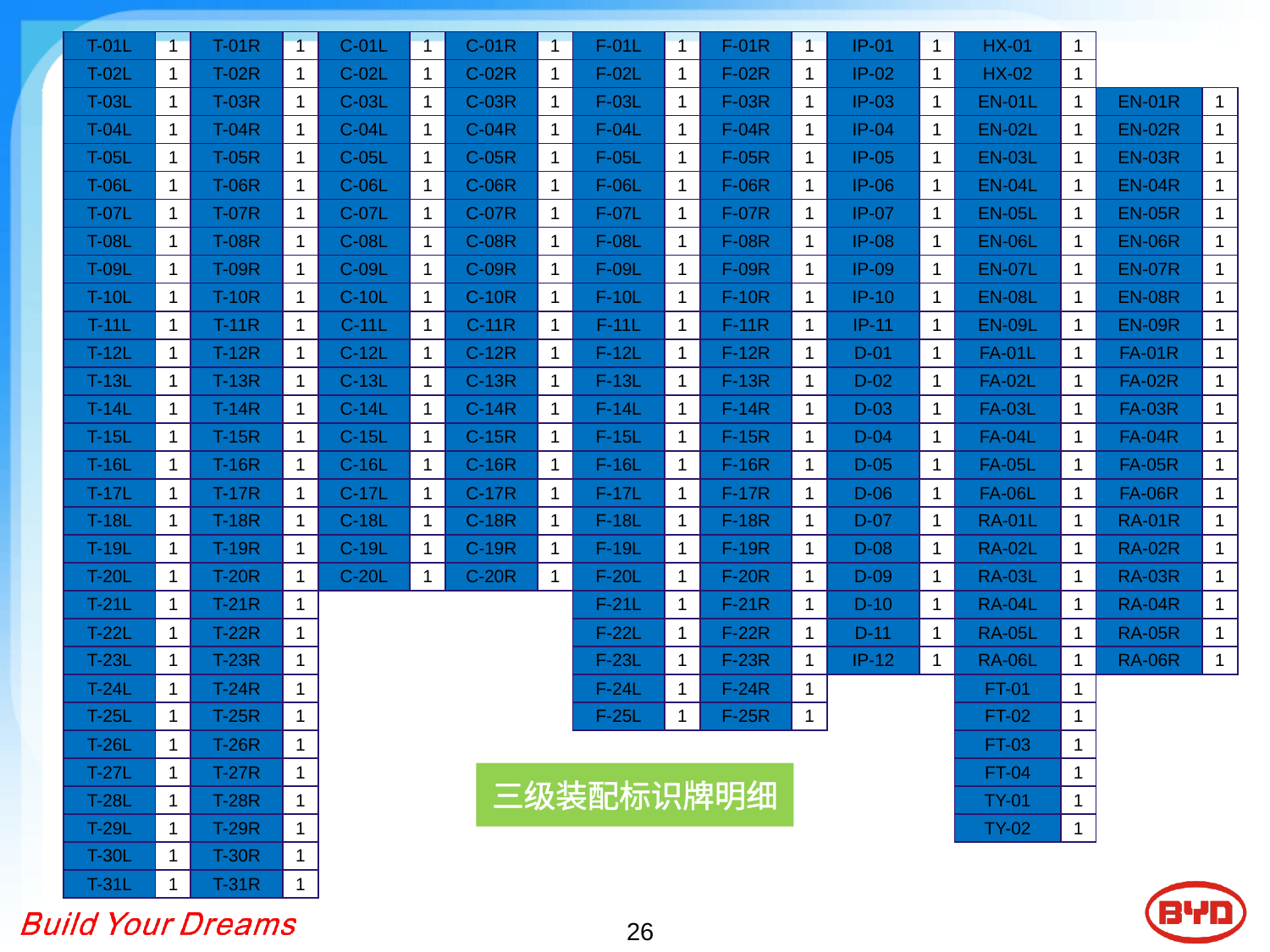

| T-01L | 1 | T-01R | 1 | C-01L | 1 | C-01R | 1 | F-01L | 1 | F-01R | 1 | IP-01 | 1 | HX-01 | 1 |  |  |
| --- | --- | --- | --- | --- | --- | --- | --- | --- | --- | --- | --- | --- | --- | --- | --- | --- | --- |
| T-02L | 1 | T-02R | 1 | C-02L | 1 | C-02R | 1 | F-02L | 1 | F-02R | 1 | IP-02 | 1 | HX-02 | 1 |  |  |
| T-03L | 1 | T-03R | 1 | C-03L | 1 | C-03R | 1 | F-03L | 1 | F-03R | 1 | IP-03 | 1 | EN-01L | 1 | EN-01R | 1 |
| T-04L | 1 | T-04R | 1 | C-04L | 1 | C-04R | 1 | F-04L | 1 | F-04R | 1 | IP-04 | 1 | EN-02L | 1 | EN-02R | 1 |
| T-05L | 1 | T-05R | 1 | C-05L | 1 | C-05R | 1 | F-05L | 1 | F-05R | 1 | IP-05 | 1 | EN-03L | 1 | EN-03R | 1 |
| T-06L | 1 | T-06R | 1 | C-06L | 1 | C-06R | 1 | F-06L | 1 | F-06R | 1 | IP-06 | 1 | EN-04L | 1 | EN-04R | 1 |
| T-07L | 1 | T-07R | 1 | C-07L | 1 | C-07R | 1 | F-07L | 1 | F-07R | 1 | IP-07 | 1 | EN-05L | 1 | EN-05R | 1 |
| T-08L | 1 | T-08R | 1 | C-08L | 1 | C-08R | 1 | F-08L | 1 | F-08R | 1 | IP-08 | 1 | EN-06L | 1 | EN-06R | 1 |
| T-09L | 1 | T-09R | 1 | C-09L | 1 | C-09R | 1 | F-09L | 1 | F-09R | 1 | IP-09 | 1 | EN-07L | 1 | EN-07R | 1 |
| T-10L | 1 | T-10R | 1 | C-10L | 1 | C-10R | 1 | F-10L | 1 | F-10R | 1 | IP-10 | 1 | EN-08L | 1 | EN-08R | 1 |
| T-11L | 1 | T-11R | 1 | C-11L | 1 | C-11R | 1 | F-11L | 1 | F-11R | 1 | IP-11 | 1 | EN-09L | 1 | EN-09R | 1 |
| T-12L | 1 | T-12R | 1 | C-12L | 1 | C-12R | 1 | F-12L | 1 | F-12R | 1 | D-01 | 1 | FA-01L | 1 | FA-01R | 1 |
| T-13L | 1 | T-13R | 1 | C-13L | 1 | C-13R | 1 | F-13L | 1 | F-13R | 1 | D-02 | 1 | FA-02L | 1 | FA-02R | 1 |
| T-14L | 1 | T-14R | 1 | C-14L | 1 | C-14R | 1 | F-14L | 1 | F-14R | 1 | D-03 | 1 | FA-03L | 1 | FA-03R | 1 |
| T-15L | 1 | T-15R | 1 | C-15L | 1 | C-15R | 1 | F-15L | 1 | F-15R | 1 | D-04 | 1 | FA-04L | 1 | FA-04R | 1 |
| T-16L | 1 | T-16R | 1 | C-16L | 1 | C-16R | 1 | F-16L | 1 | F-16R | 1 | D-05 | 1 | FA-05L | 1 | FA-05R | 1 |
| T-17L | 1 | T-17R | 1 | C-17L | 1 | C-17R | 1 | F-17L | 1 | F-17R | 1 | D-06 | 1 | FA-06L | 1 | FA-06R | 1 |
| T-18L | 1 | T-18R | 1 | C-18L | 1 | C-18R | 1 | F-18L | 1 | F-18R | 1 | D-07 | 1 | RA-01L | 1 | RA-01R | 1 |
| T-19L | 1 | T-19R | 1 | C-19L | 1 | C-19R | 1 | F-19L | 1 | F-19R | 1 | D-08 | 1 | RA-02L | 1 | RA-02R | 1 |
| T-20L | 1 | T-20R | 1 | C-20L | 1 | C-20R | 1 | F-20L | 1 | F-20R | 1 | D-09 | 1 | RA-03L | 1 | RA-03R | 1 |
| T-21L | 1 | T-21R | 1 |  |  |  |  | F-21L | 1 | F-21R | 1 | D-10 | 1 | RA-04L | 1 | RA-04R | 1 |
| T-22L | 1 | T-22R | 1 |  |  |  |  | F-22L | 1 | F-22R | 1 | D-11 | 1 | RA-05L | 1 | RA-05R | 1 |
| T-23L | 1 | T-23R | 1 |  |  |  |  | F-23L | 1 | F-23R | 1 | IP-12 | 1 | RA-06L | 1 | RA-06R | 1 |
| T-24L | 1 | T-24R | 1 |  |  |  |  | F-24L | 1 | F-24R | 1 |  |  | FT-01 | 1 |  |  |
| T-25L | 1 | T-25R | 1 |  |  |  |  | F-25L | 1 | F-25R | 1 |  |  | FT-02 | 1 |  |  |
| T-26L | 1 | T-26R | 1 |  |  |  |  |  |  |  |  |  |  | FT-03 | 1 |  |  |
| T-27L | 1 | T-27R | 1 |  |  |  |  |  |  |  |  |  |  | FT-04 | 1 |  |  |
| T-28L | 1 | T-28R | 1 |  |  |  |  |  |  |  |  |  |  | TY-01 | 1 |  |  |
| T-29L | 1 | T-29R | 1 |  |  |  |  |  |  |  |  |  |  | TY-02 | 1 |  |  |
| T-30L | 1 | T-30R | 1 |  |  |  |  |  |  |  |  |  |  |  |  |  |  |
| T-31L | 1 | T-31R | 1 |  |  |  |  |  |  |  |  |  |  |  |  |  |  |
三级装配标识牌明细
26